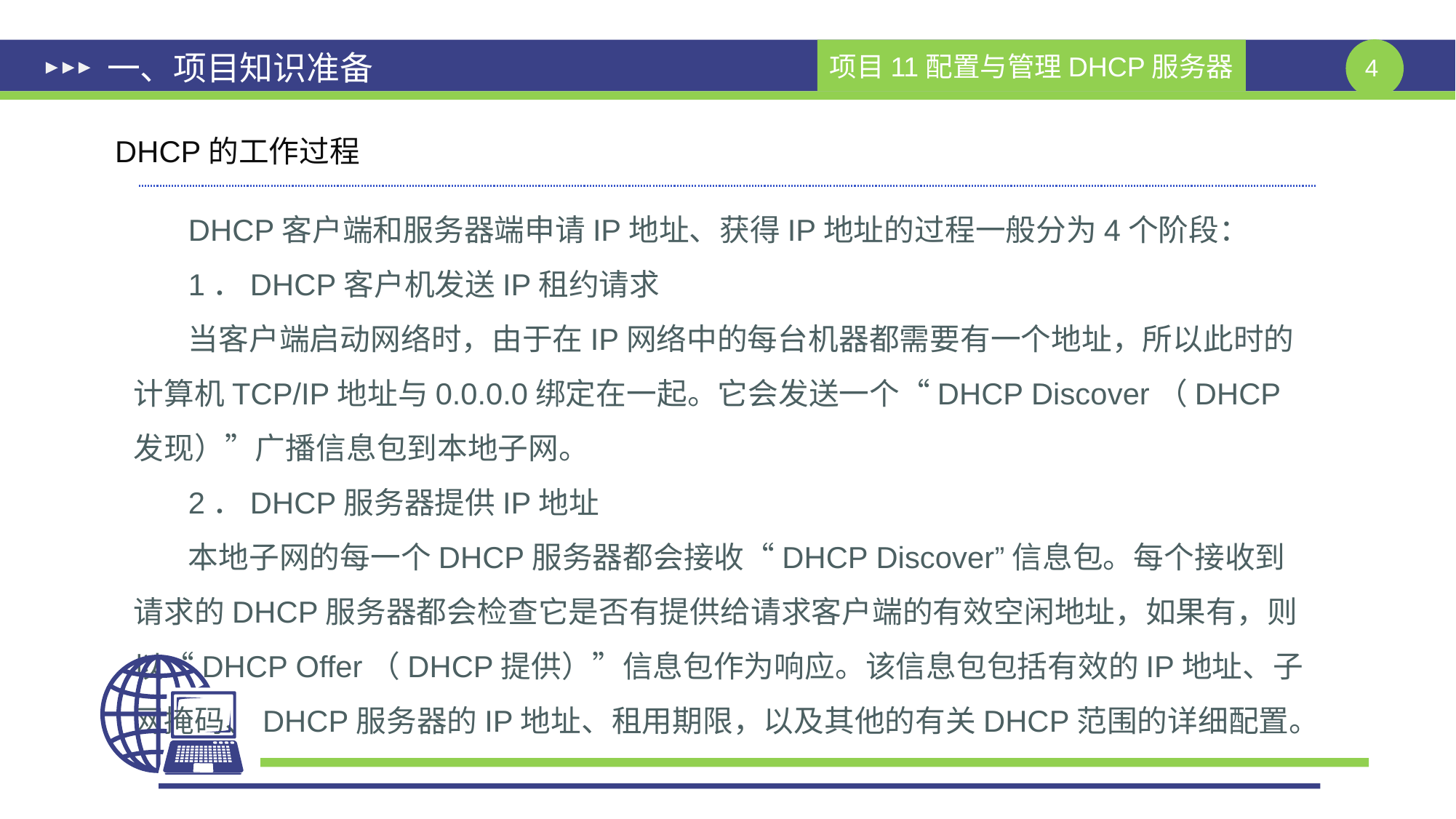

# 一、项目知识准备
DHCP的工作过程

DHCP客户端和服务器端申请IP地址、获得IP地址的过程一般分为4个阶段：
1．DHCP客户机发送IP租约请求
当客户端启动网络时，由于在IP网络中的每台机器都需要有一个地址，所以此时的计算机TCP/IP地址与0.0.0.0绑定在一起。它会发送一个“DHCP Discover（DHCP发现）”广播信息包到本地子网。
2．DHCP服务器提供IP地址
本地子网的每一个DHCP服务器都会接收“DHCP Discover”信息包。每个接收到请求的DHCP服务器都会检查它是否有提供给请求客户端的有效空闲地址，如果有，则以“DHCP Offer（DHCP提供）”信息包作为响应。该信息包包括有效的IP地址、子网掩码、DHCP服务器的IP地址、租用期限，以及其他的有关DHCP范围的详细配置。